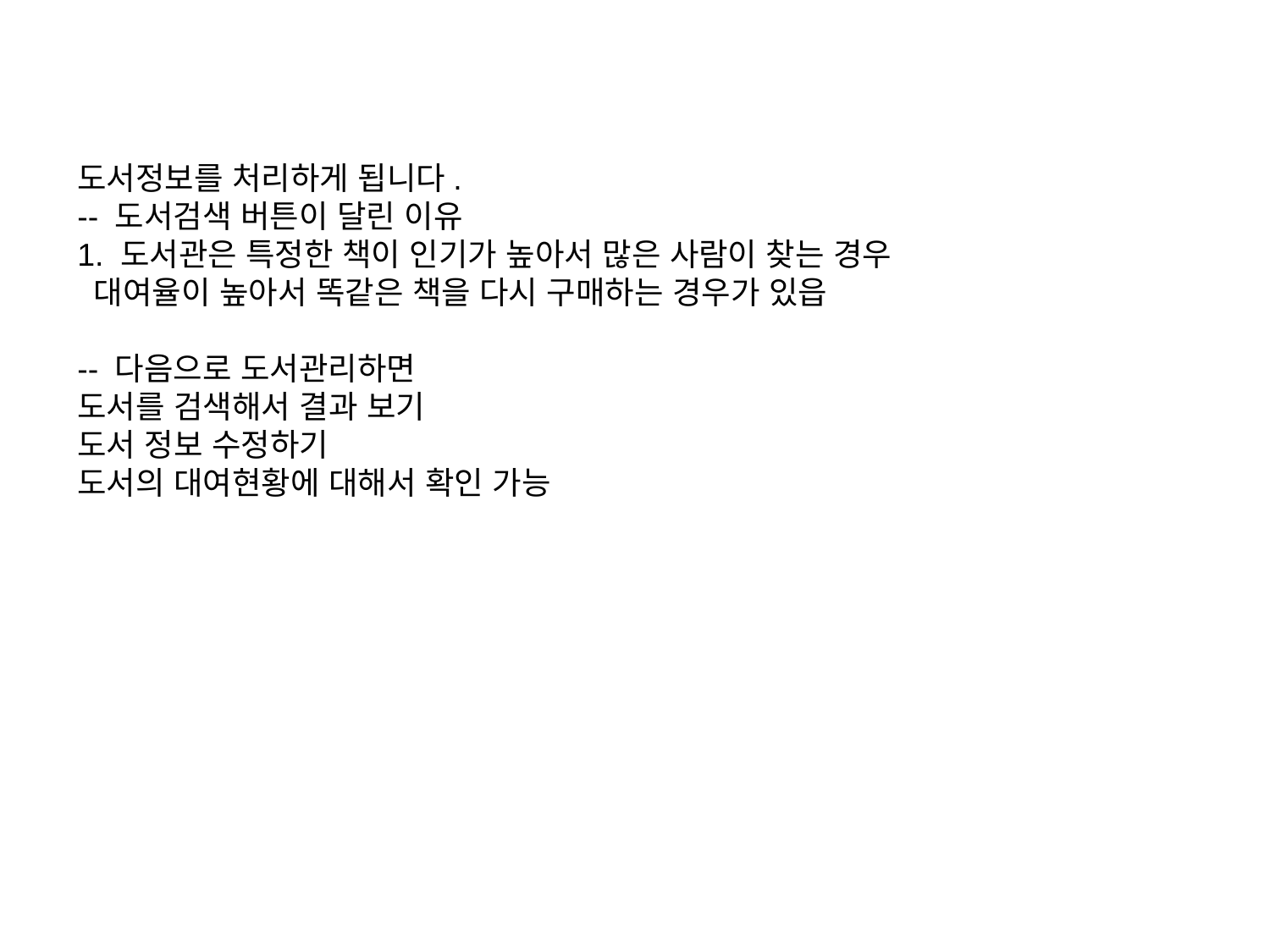

도서정보를 처리하게 됩니다.
-- 도서검색 버튼이 달린 이유
1. 도서관은 특정한 책이 인기가 높아서 많은 사람이 찾는 경우
 대여율이 높아서 똑같은 책을 다시 구매하는 경우가 있읍

-- 다음으로 도서관리하면
도서를 검색해서 결과 보기
도서 정보 수정하기
도서의 대여현황에 대해서 확인 가능